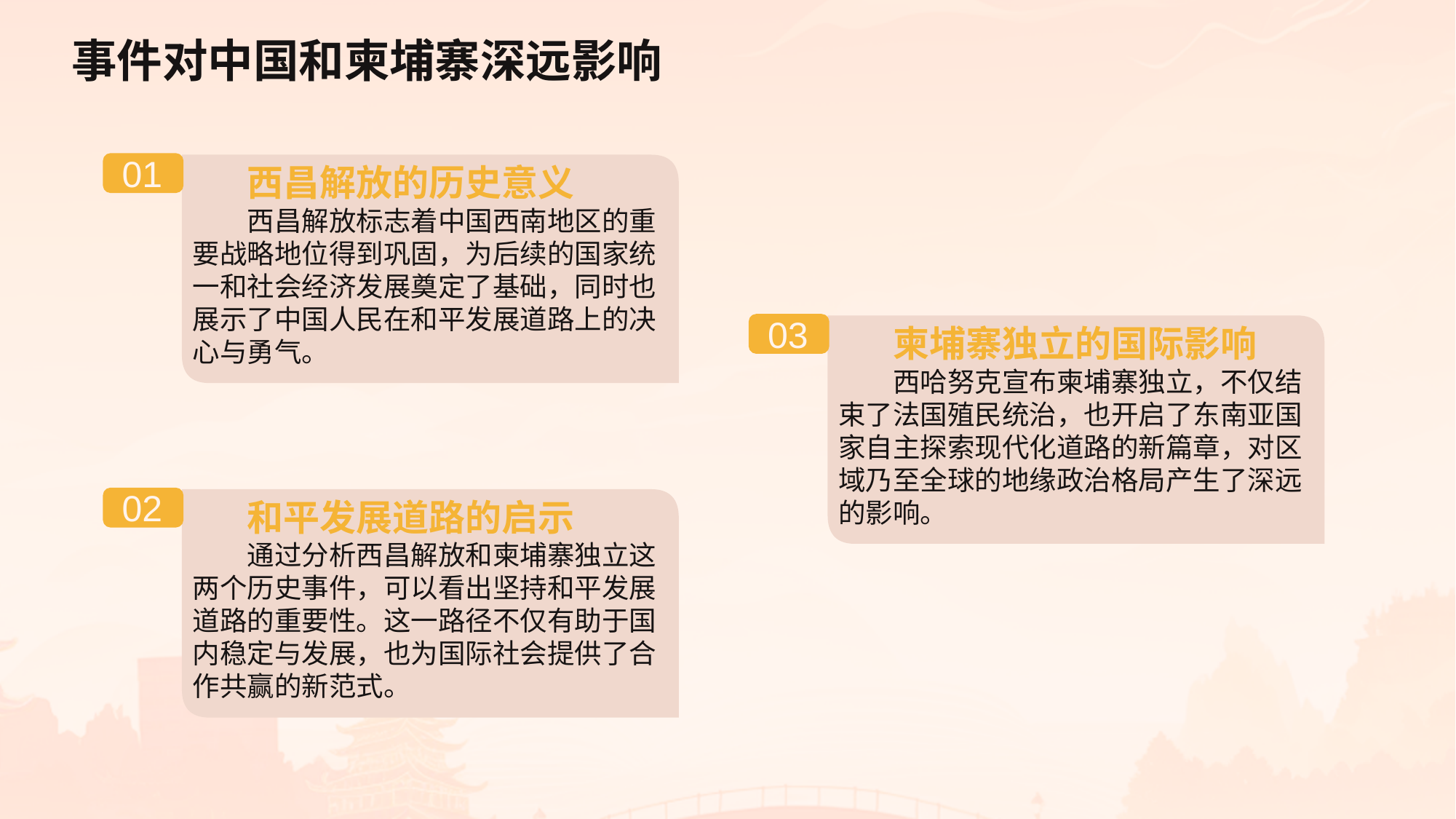

事件对中国和柬埔寨深远影响

01

西昌解放的历史意义
西昌解放标志着中国西南地区的重要战略地位得到巩固，为后续的国家统一和社会经济发展奠定了基础，同时也展示了中国人民在和平发展道路上的决心与勇气。
03

柬埔寨独立的国际影响
西哈努克宣布柬埔寨独立，不仅结束了法国殖民统治，也开启了东南亚国家自主探索现代化道路的新篇章，对区域乃至全球的地缘政治格局产生了深远的影响。
02

和平发展道路的启示
通过分析西昌解放和柬埔寨独立这两个历史事件，可以看出坚持和平发展道路的重要性。这一路径不仅有助于国内稳定与发展，也为国际社会提供了合作共赢的新范式。